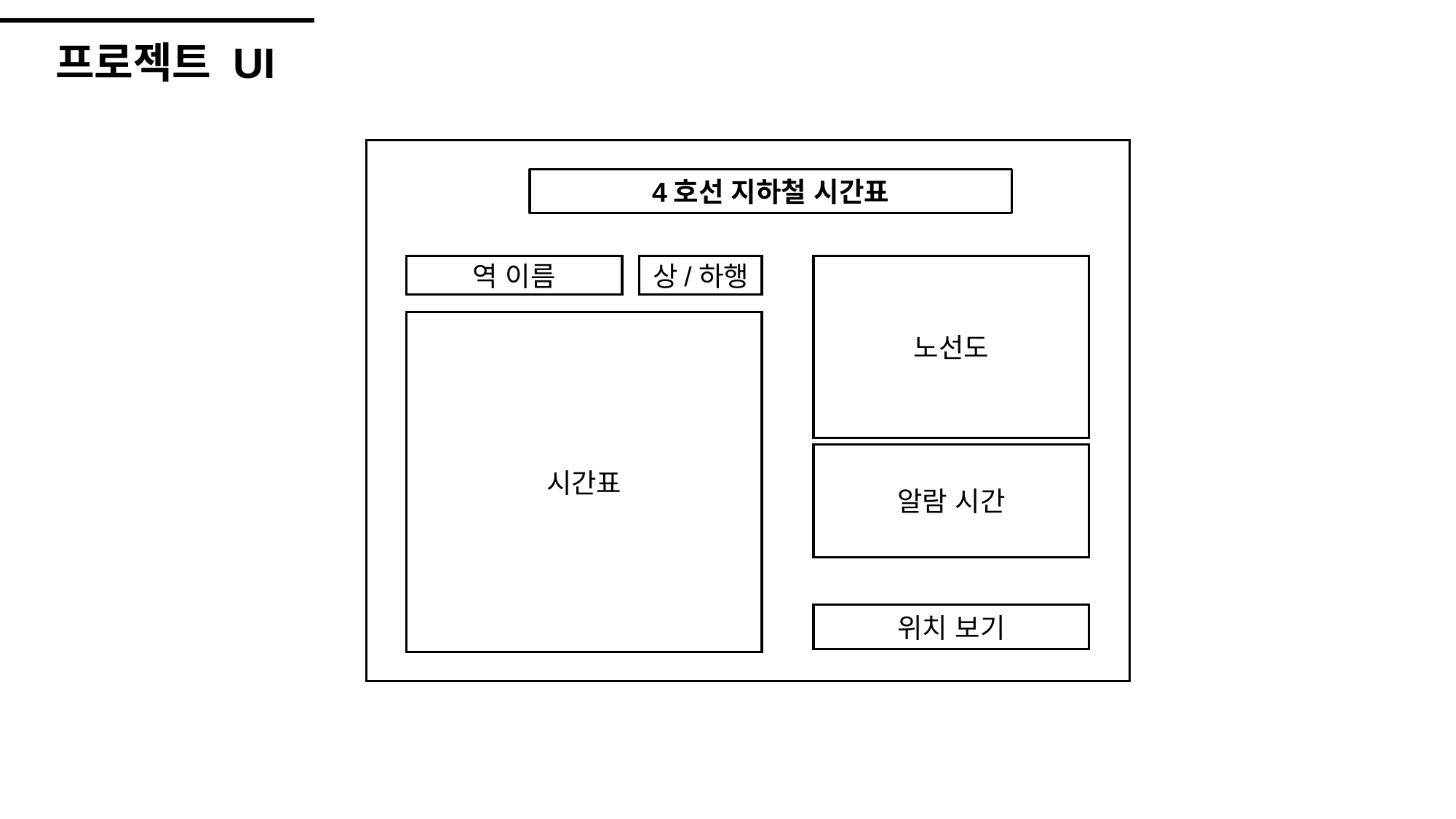

프로젝트 UI

4호선 지하철 시간표
역 이름
상/하행
노선도
시간표
알람 시간
위치 보기